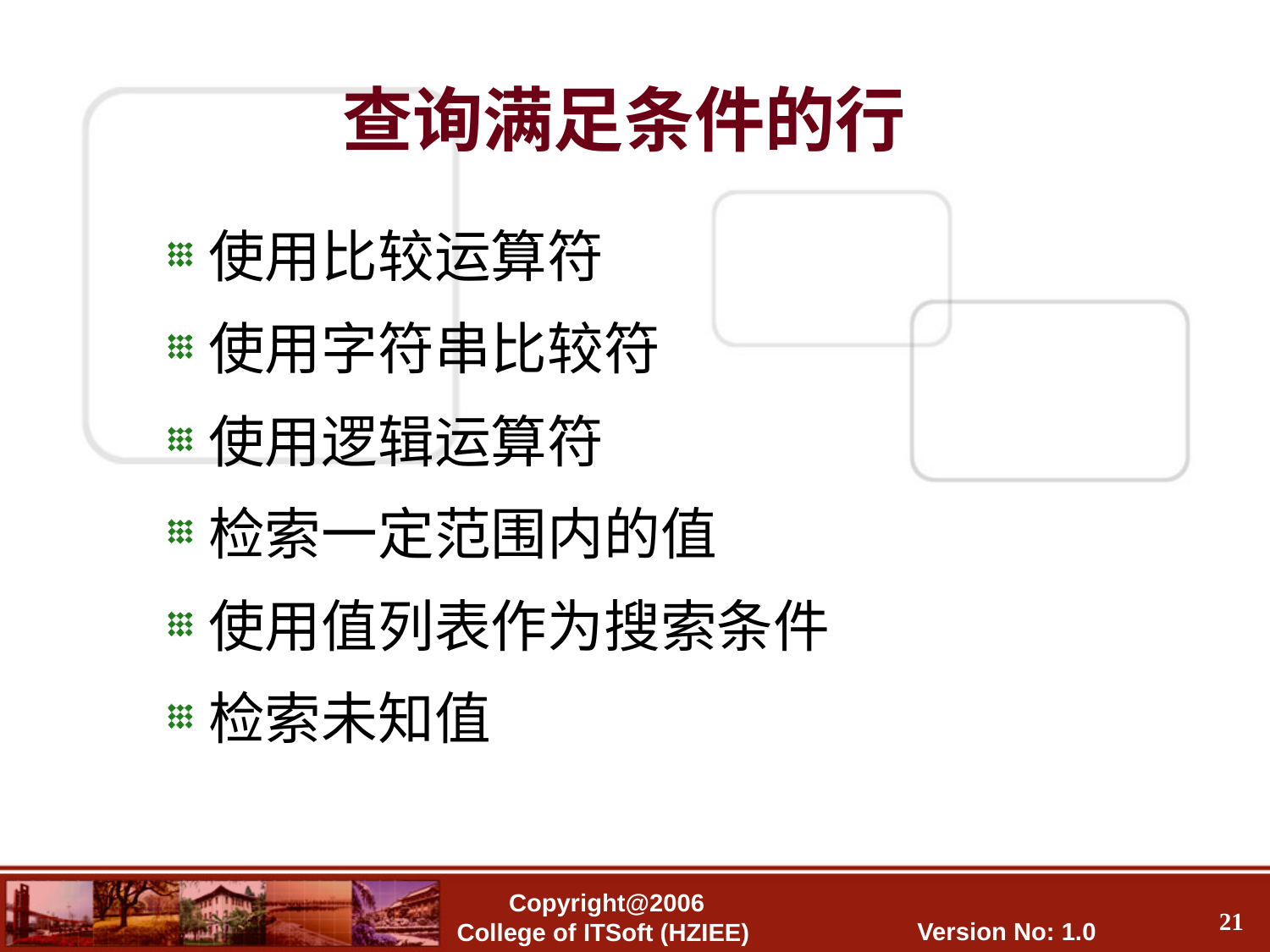

查询满足条件的行
使用比较运算符
使用字符串比较符
使用逻辑运算符
检索一定范围内的值
使用值列表作为搜索条件
检索未知值